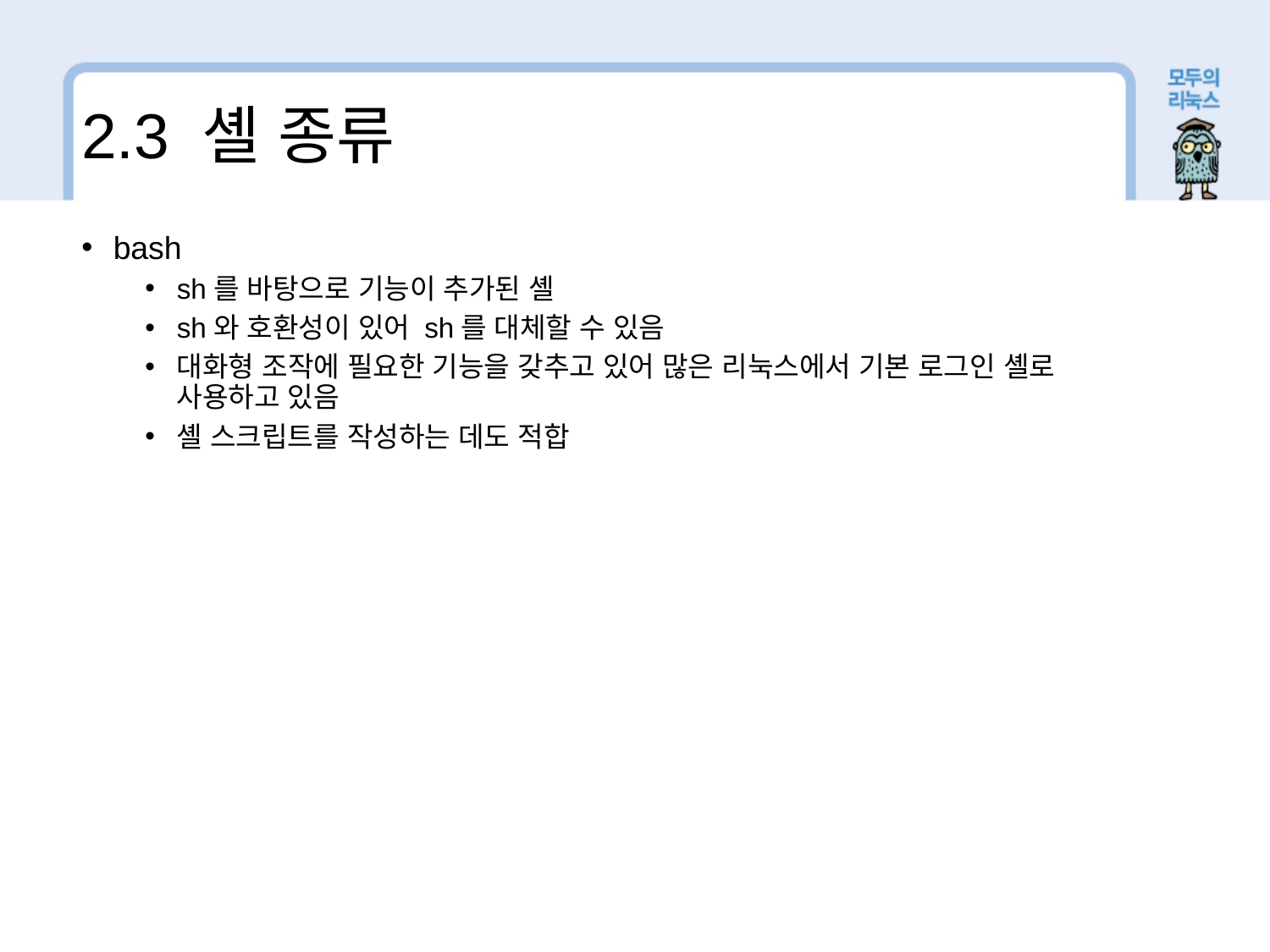

2.3 셸 종류
bash
sh를 바탕으로 기능이 추가된 셸
sh와 호환성이 있어 sh를 대체할 수 있음
대화형 조작에 필요한 기능을 갖추고 있어 많은 리눅스에서 기본 로그인 셸로 사용하고 있음
셸 스크립트를 작성하는 데도 적합